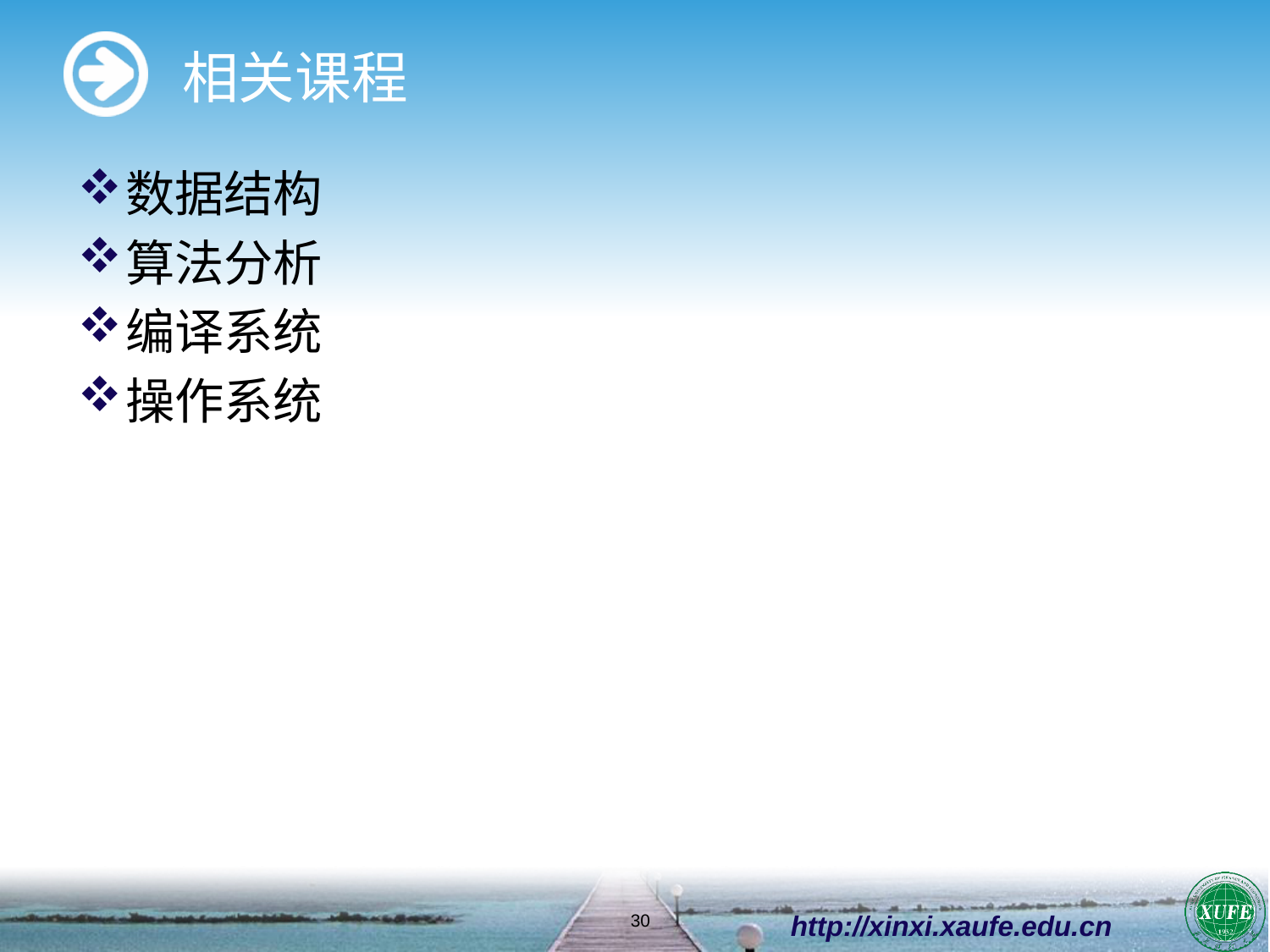

# 相关课程
数据结构
算法分析
编译系统
操作系统
http://xinxi.xaufe.edu.cn
30